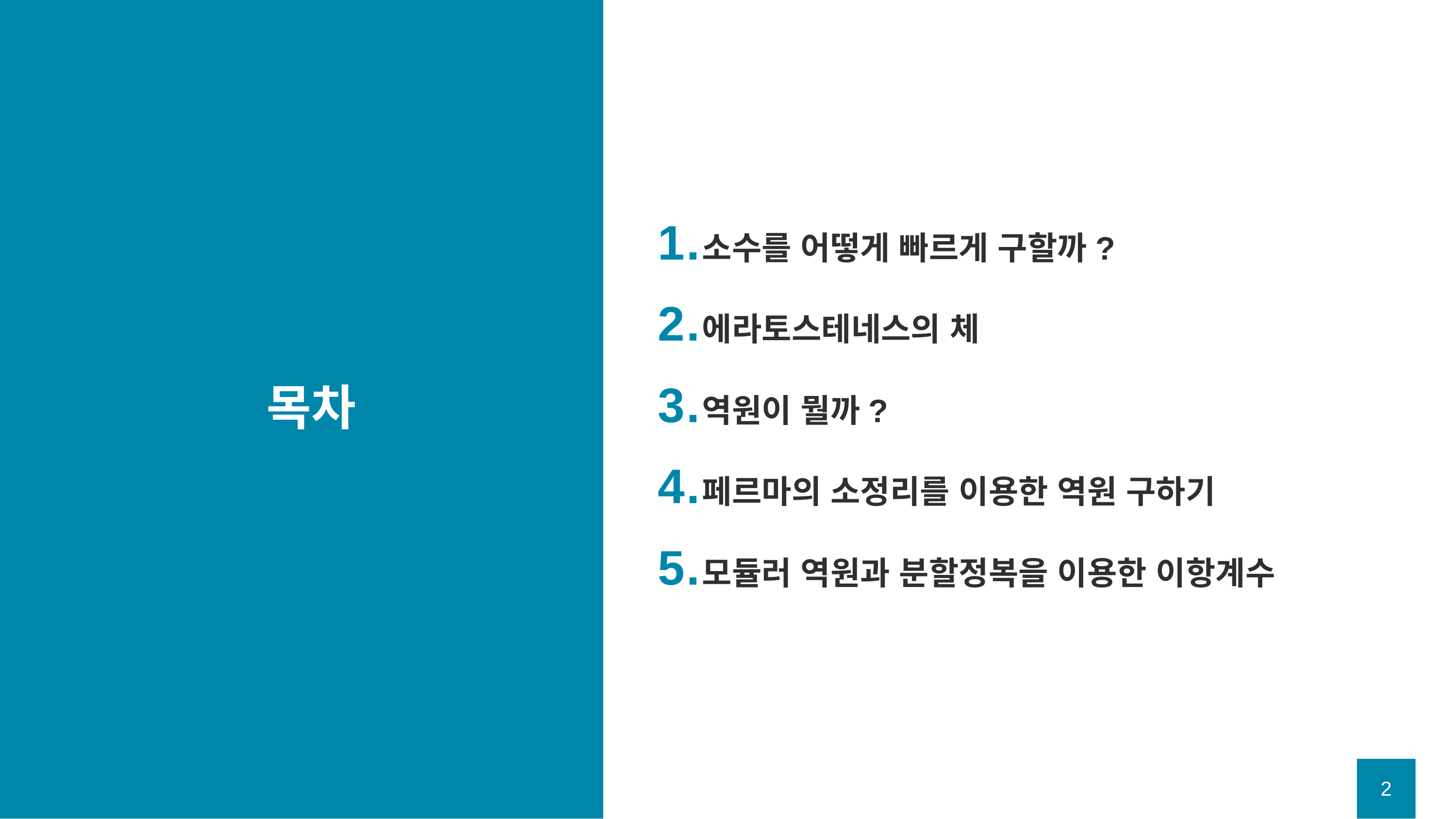

소수를 어떻게 빠르게 구할까?
에라토스테네스의 체
역원이 뭘까?
페르마의 소정리를 이용한 역원 구하기
모듈러 역원과 분할정복을 이용한 이항계수
# 목차
2